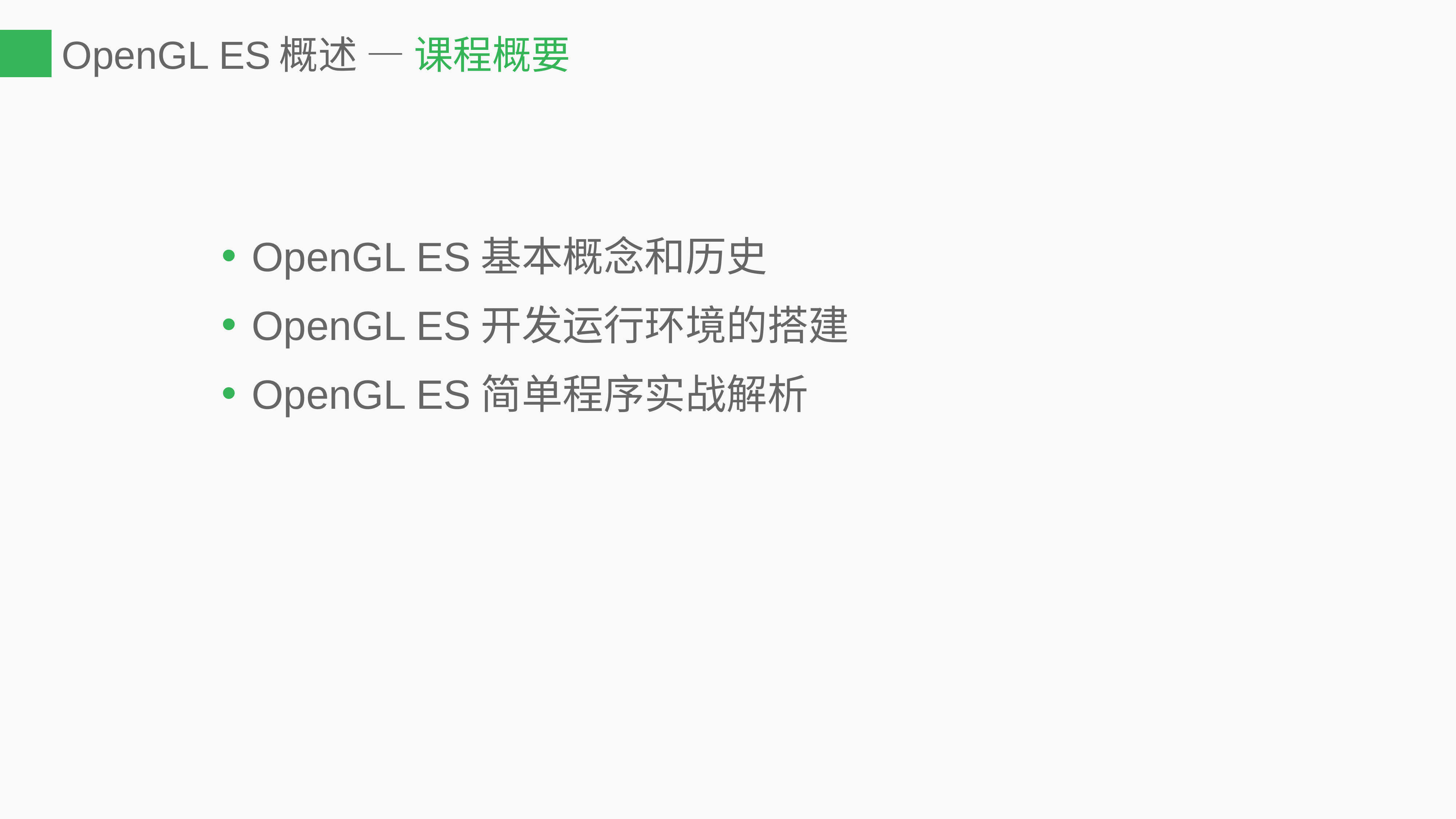

# OpenGL ES概述 — 课程概要
OpenGL ES基本概念和历史
OpenGL ES开发运行环境的搭建
OpenGL ES简单程序实战解析